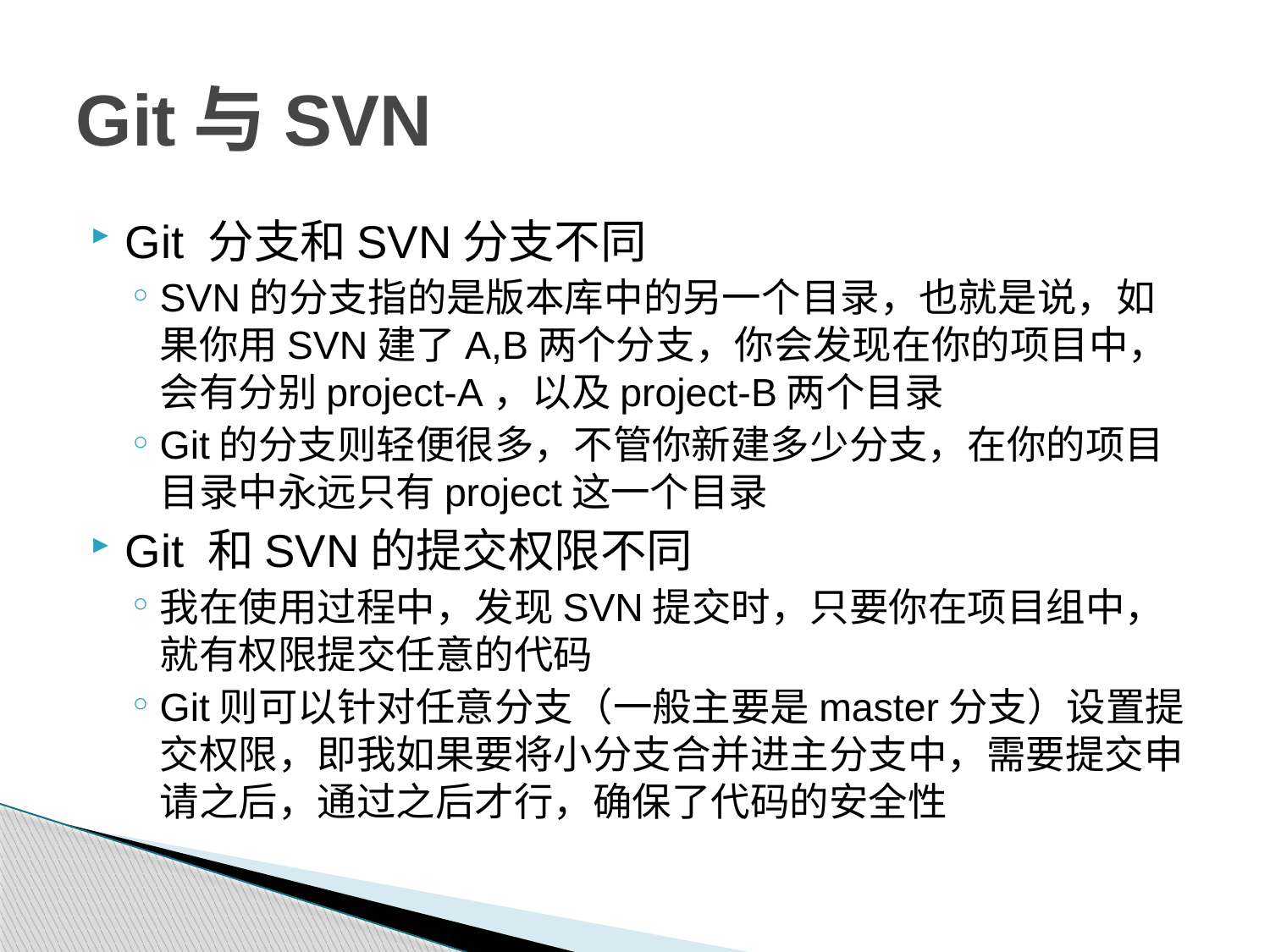

# Git与SVN
Git 分支和SVN分支不同
SVN的分支指的是版本库中的另一个目录，也就是说，如果你用SVN建了A,B两个分支，你会发现在你的项目中，会有分别project-A，以及project-B两个目录
Git的分支则轻便很多，不管你新建多少分支，在你的项目目录中永远只有project这一个目录
Git 和SVN的提交权限不同
我在使用过程中，发现SVN提交时，只要你在项目组中，就有权限提交任意的代码
Git则可以针对任意分支（一般主要是master分支）设置提交权限，即我如果要将小分支合并进主分支中，需要提交申请之后，通过之后才行，确保了代码的安全性